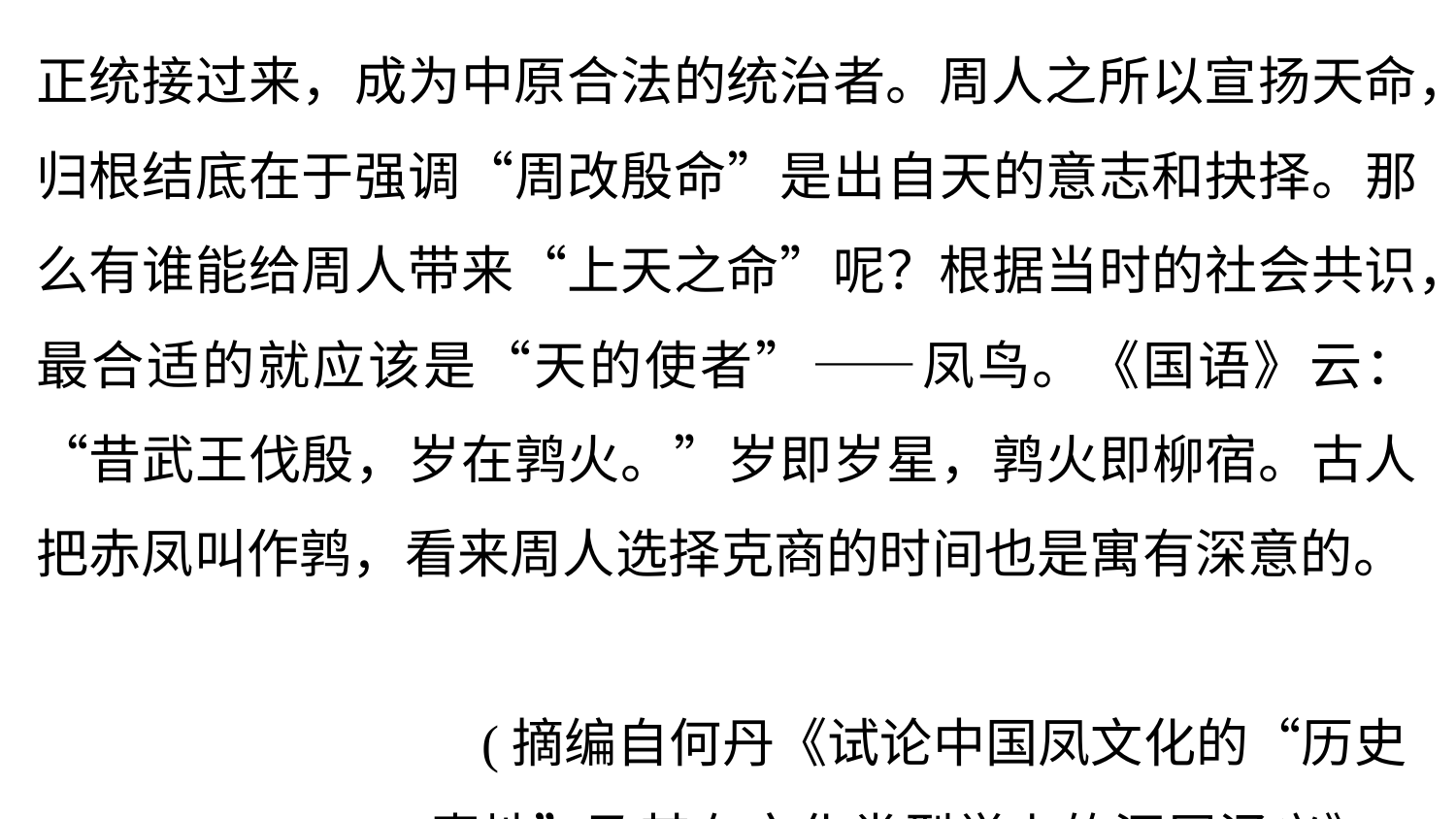

正统接过来，成为中原合法的统治者。周人之所以宣扬天命，归根结底在于强调“周改殷命”是出自天的意志和抉择。那么有谁能给周人带来“上天之命”呢？根据当时的社会共识，最合适的就应该是“天的使者”——凤鸟。《国语》云：“昔武王伐殷，岁在鹑火。”岁即岁星，鹑火即柳宿。古人把赤凤叫作鹑，看来周人选择克商的时间也是寓有深意的。
                                  (摘编自何丹《试论中国凤文化的“历史
                                素地”及其在文化类型学上的深层涵义》)